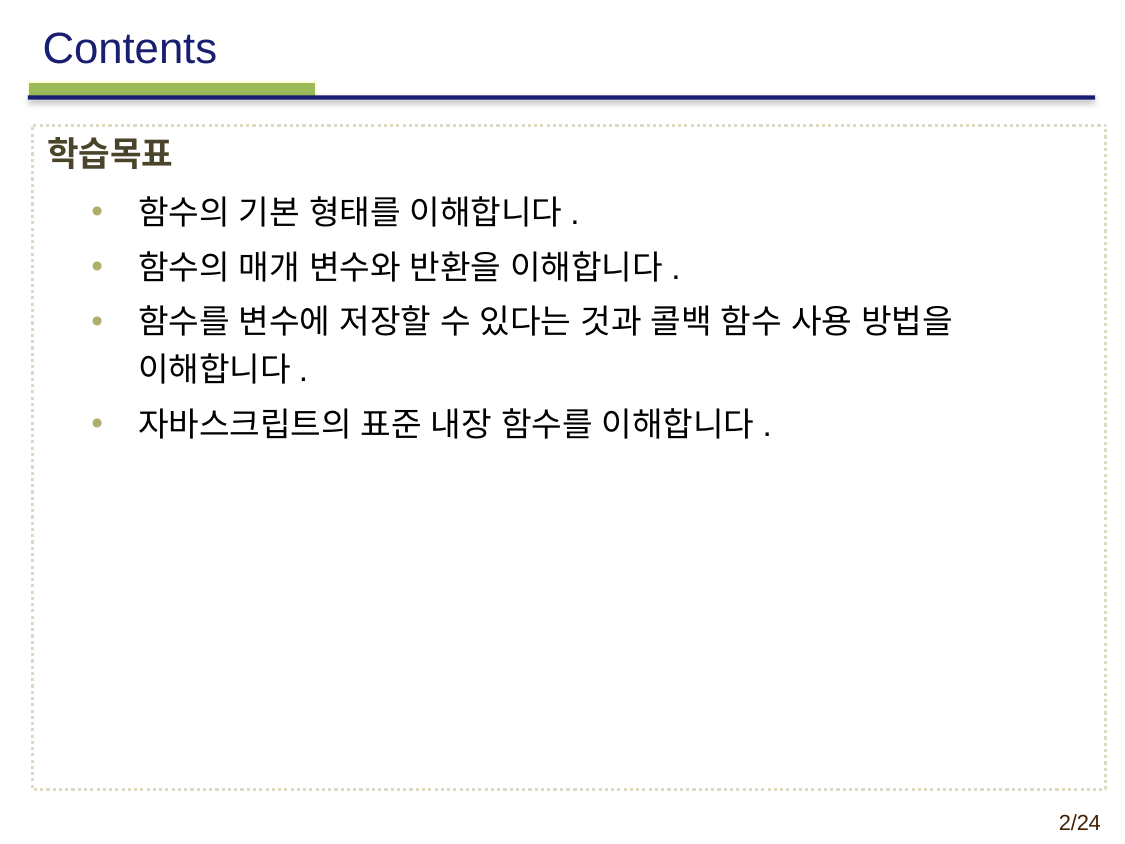

학습목표
함수의 기본 형태를 이해합니다.
함수의 매개 변수와 반환을 이해합니다.
함수를 변수에 저장할 수 있다는 것과 콜백 함수 사용 방법을 이해합니다.
자바스크립트의 표준 내장 함수를 이해합니다.